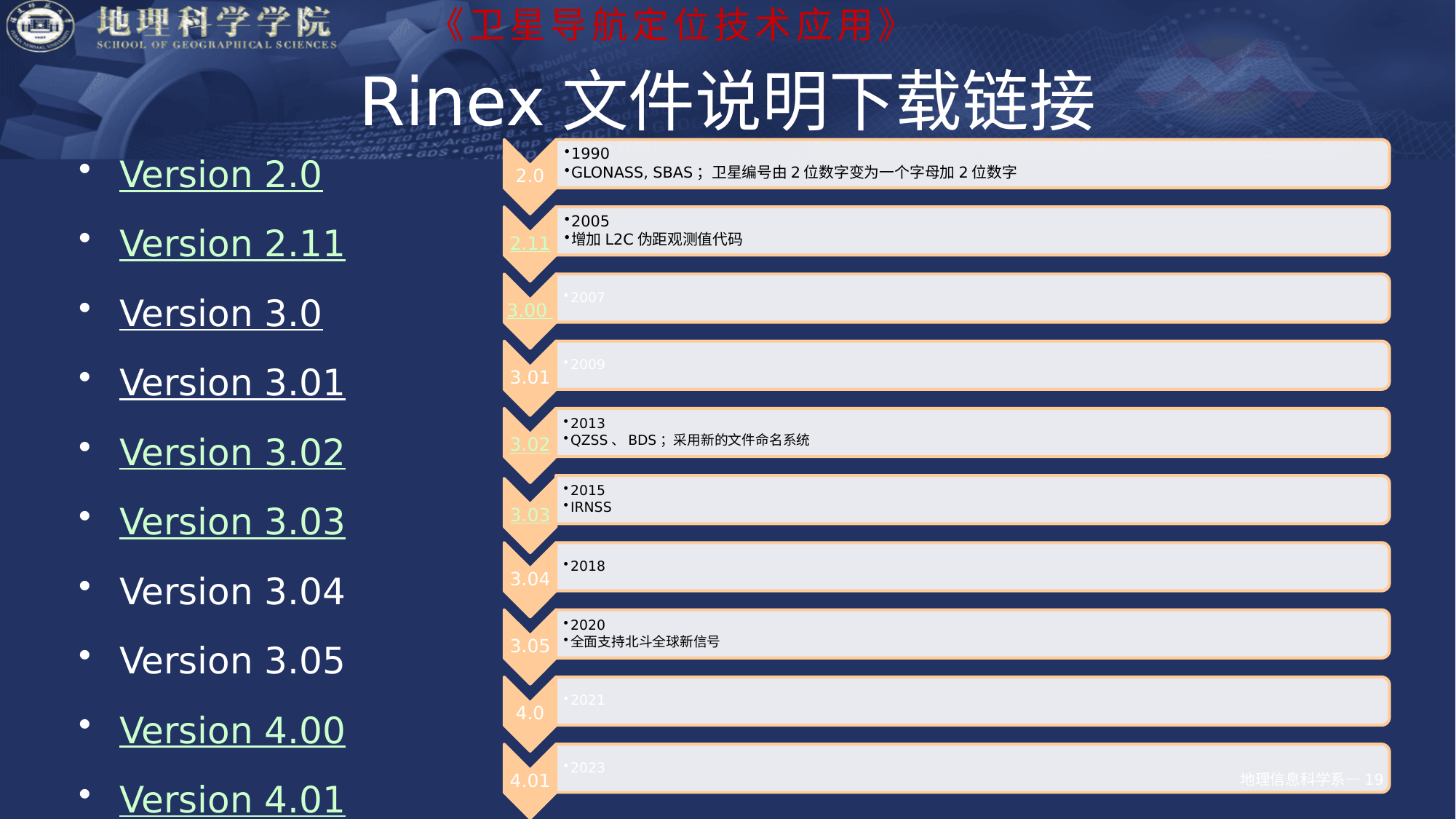

# Rinex文件说明下载链接
2.0
1990
GLONASS, SBAS；卫星编号由2位数字变为一个字母加2位数字
2.11
2005
增加L2C伪距观测值代码
3.00
2007
3.01
2009
3.02
2013
QZSS、BDS；采用新的文件命名系统
3.03
2015
IRNSS
3.04
2018
3.05
2020
全面支持北斗全球新信号
4.0
2021
4.01
2023
Version 2.0
Version 2.11
Version 3.0
Version 3.01
Version 3.02
Version 3.03
Version 3.04
Version 3.05
Version 4.00
Version 4.01